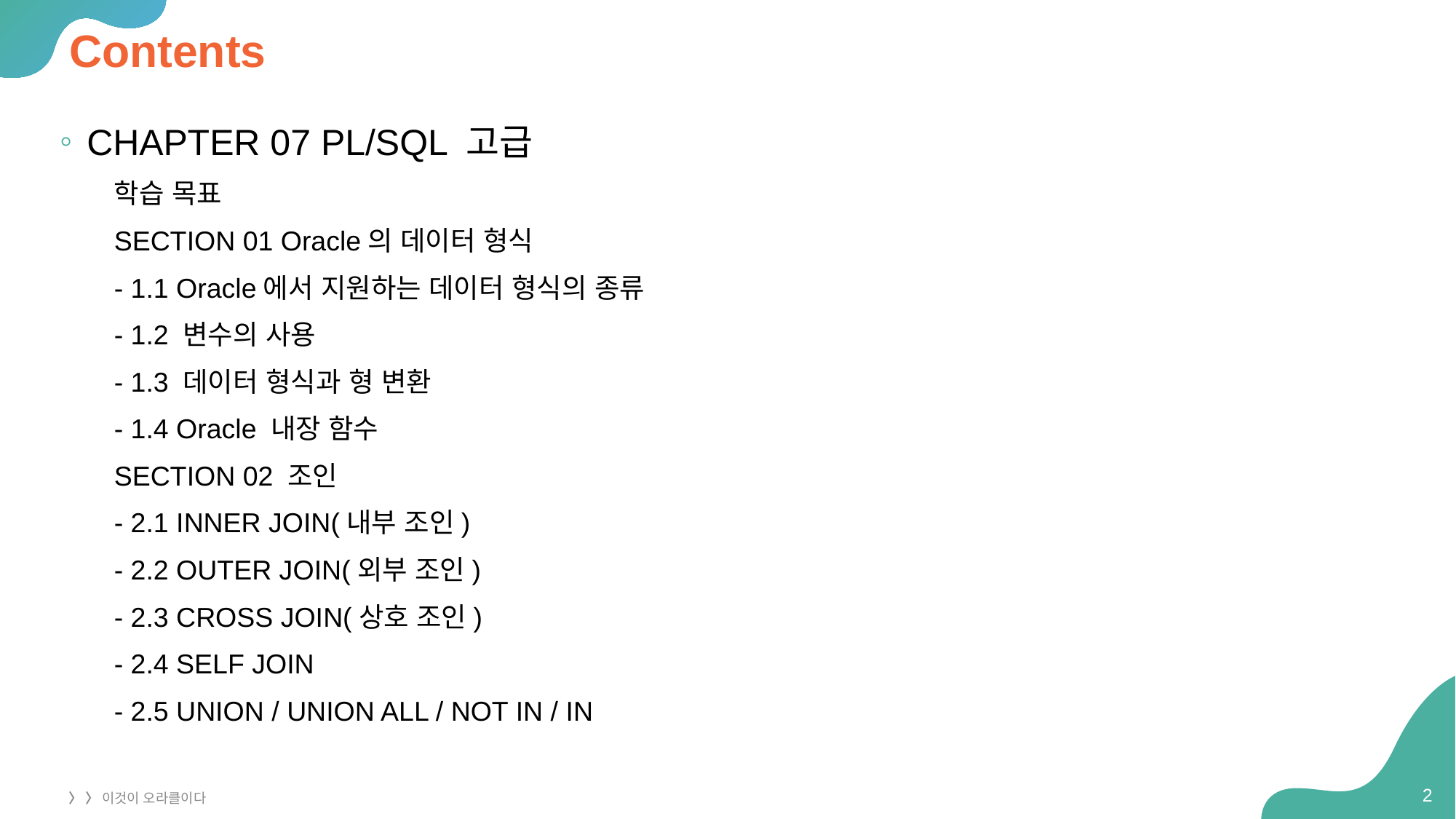

# Contents
CHAPTER 07 PL/SQL 고급
학습 목표
SECTION 01 Oracle의 데이터 형식
- 1.1 Oracle에서 지원하는 데이터 형식의 종류
- 1.2 변수의 사용
- 1.3 데이터 형식과 형 변환
- 1.4 Oracle 내장 함수
SECTION 02 조인
- 2.1 INNER JOIN(내부 조인)
- 2.2 OUTER JOIN(외부 조인)
- 2.3 CROSS JOIN(상호 조인)
- 2.4 SELF JOIN
- 2.5 UNION / UNION ALL / NOT IN / IN

2
〉 〉 이것이 오라클이다